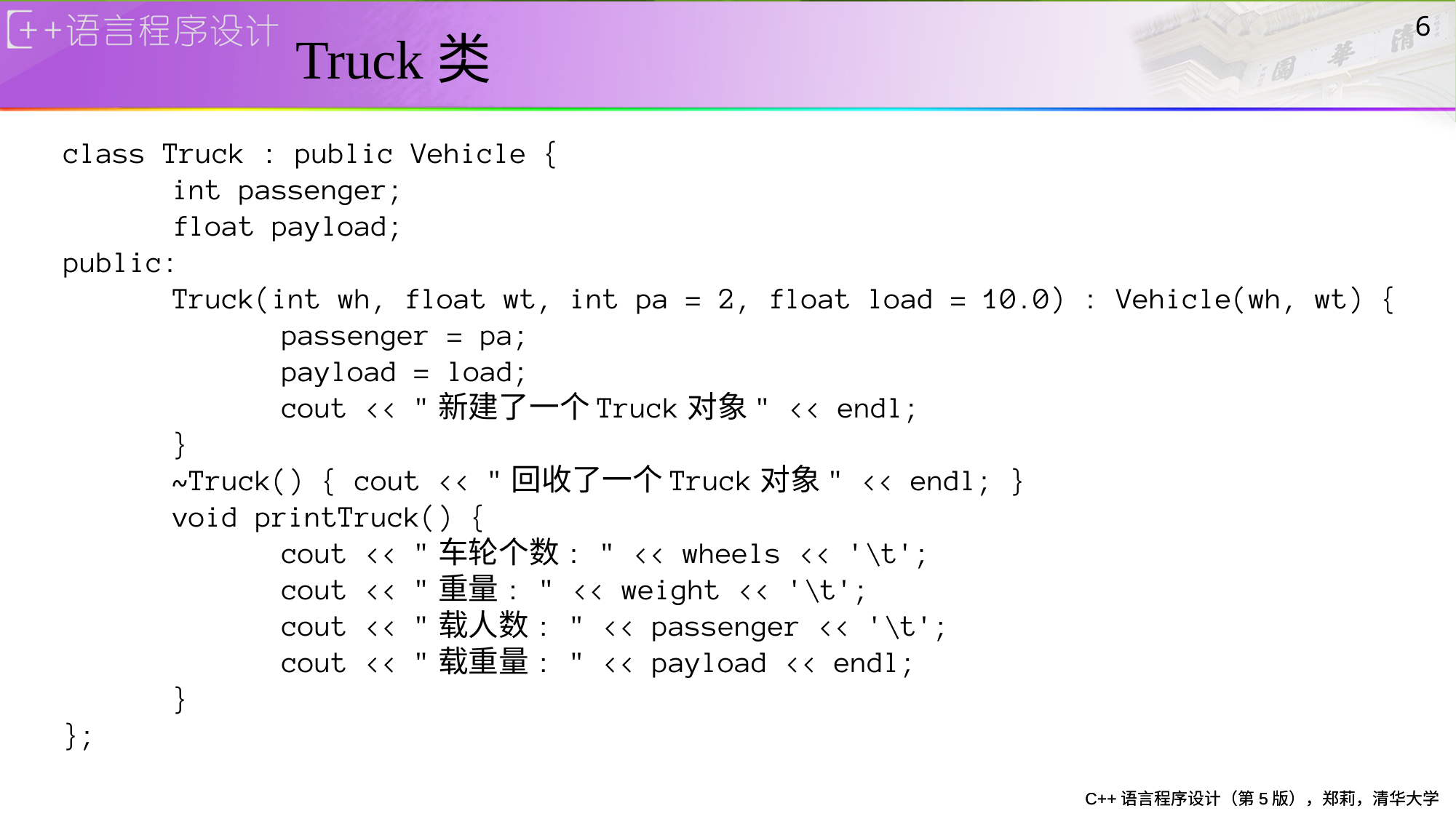

# Truck类
6
class Truck : public Vehicle {
	int passenger;
	float payload;
public:
	Truck(int wh, float wt, int pa = 2, float load = 10.0) : Vehicle(wh, wt) {
		passenger = pa;
		payload = load;
		cout << "新建了一个Truck对象" << endl;
	}
	~Truck() { cout << "回收了一个Truck对象" << endl; }
	void printTruck() {
		cout << "车轮个数: " << wheels << '\t';
		cout << "重量: " << weight << '\t';
		cout << "载人数: " << passenger << '\t';
		cout << "载重量: " << payload << endl;
	}
};